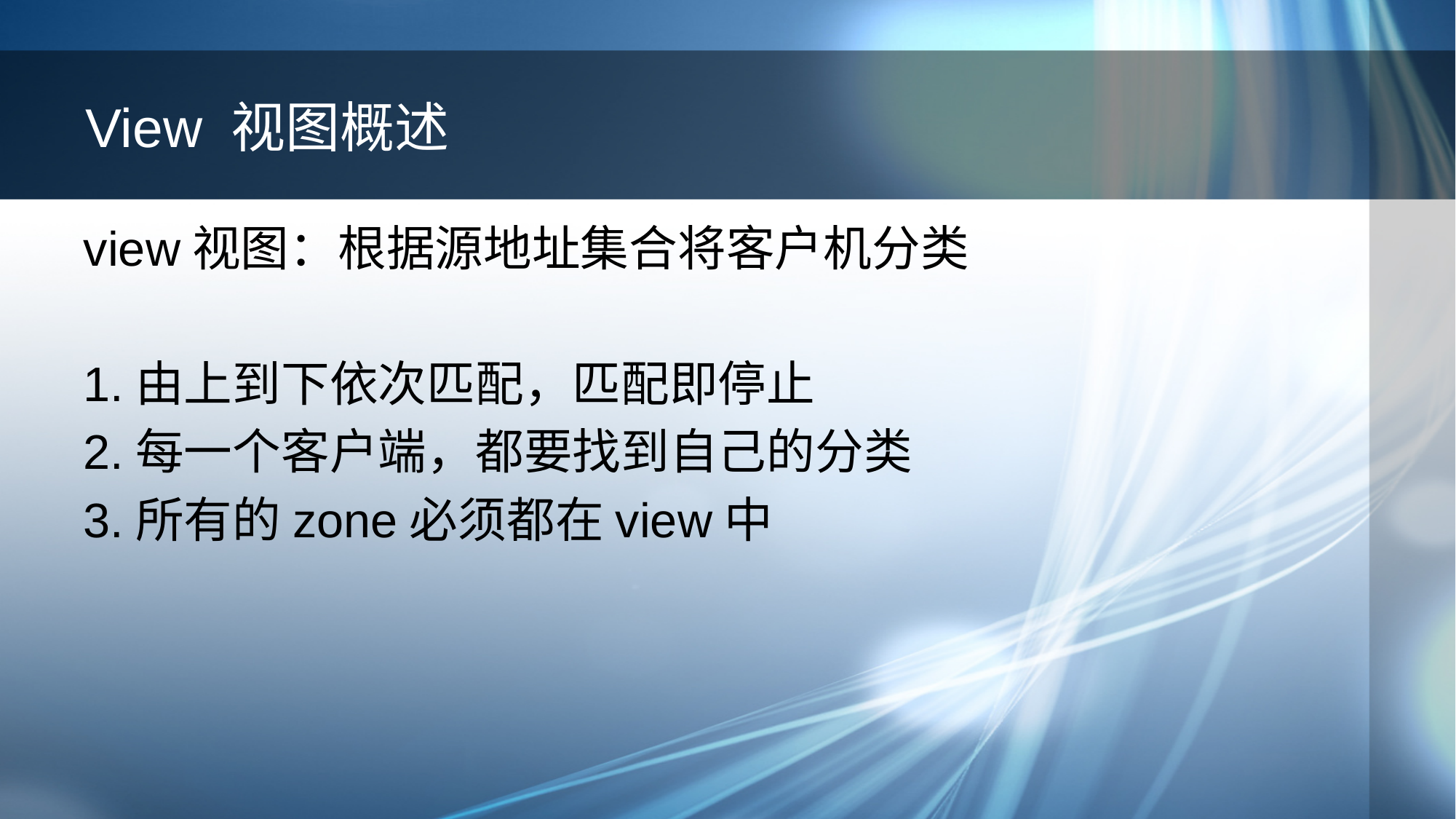

# View 视图概述
view视图：根据源地址集合将客户机分类

1.由上到下依次匹配，匹配即停止
2.每一个客户端，都要找到自己的分类
3.所有的zone必须都在view中